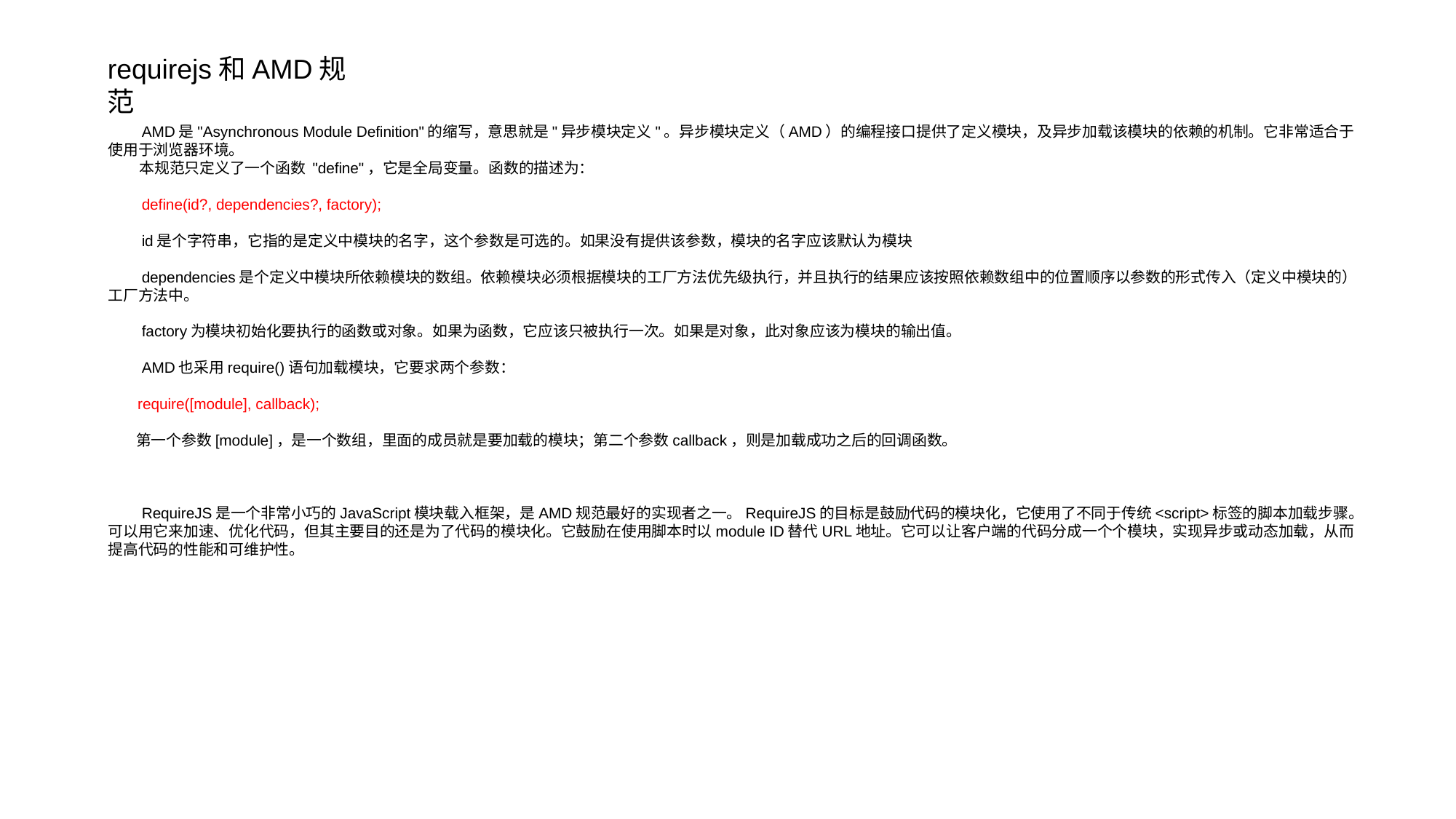

requirejs和AMD规范
        AMD是"Asynchronous Module Definition"的缩写，意思就是"异步模块定义"。异步模块定义（AMD）的编程接口提供了定义模块，及异步加载该模块的依赖的机制。它非常适合于使用于浏览器环境。
        本规范只定义了一个函数 "define"，它是全局变量。函数的描述为：

        define(id?, dependencies?, factory);

        id是个字符串，它指的是定义中模块的名字，这个参数是可选的。如果没有提供该参数，模块的名字应该默认为模块

        dependencies是个定义中模块所依赖模块的数组。依赖模块必须根据模块的工厂方法优先级执行，并且执行的结果应该按照依赖数组中的位置顺序以参数的形式传入（定义中模块的）工厂方法中。

        factory为模块初始化要执行的函数或对象。如果为函数，它应该只被执行一次。如果是对象，此对象应该为模块的输出值。

        AMD也采用require()语句加载模块，它要求两个参数：

       require([module], callback);

       第一个参数[module]，是一个数组，里面的成员就是要加载的模块；第二个参数callback，则是加载成功之后的回调函数。

        RequireJS是一个非常小巧的JavaScript模块载入框架，是AMD规范最好的实现者之一。RequireJS的目标是鼓励代码的模块化，它使用了不同于传统<script>标签的脚本加载步骤。可以用它来加速、优化代码，但其主要目的还是为了代码的模块化。它鼓励在使用脚本时以module ID替代URL地址。它可以让客户端的代码分成一个个模块，实现异步或动态加载，从而提高代码的性能和可维护性。